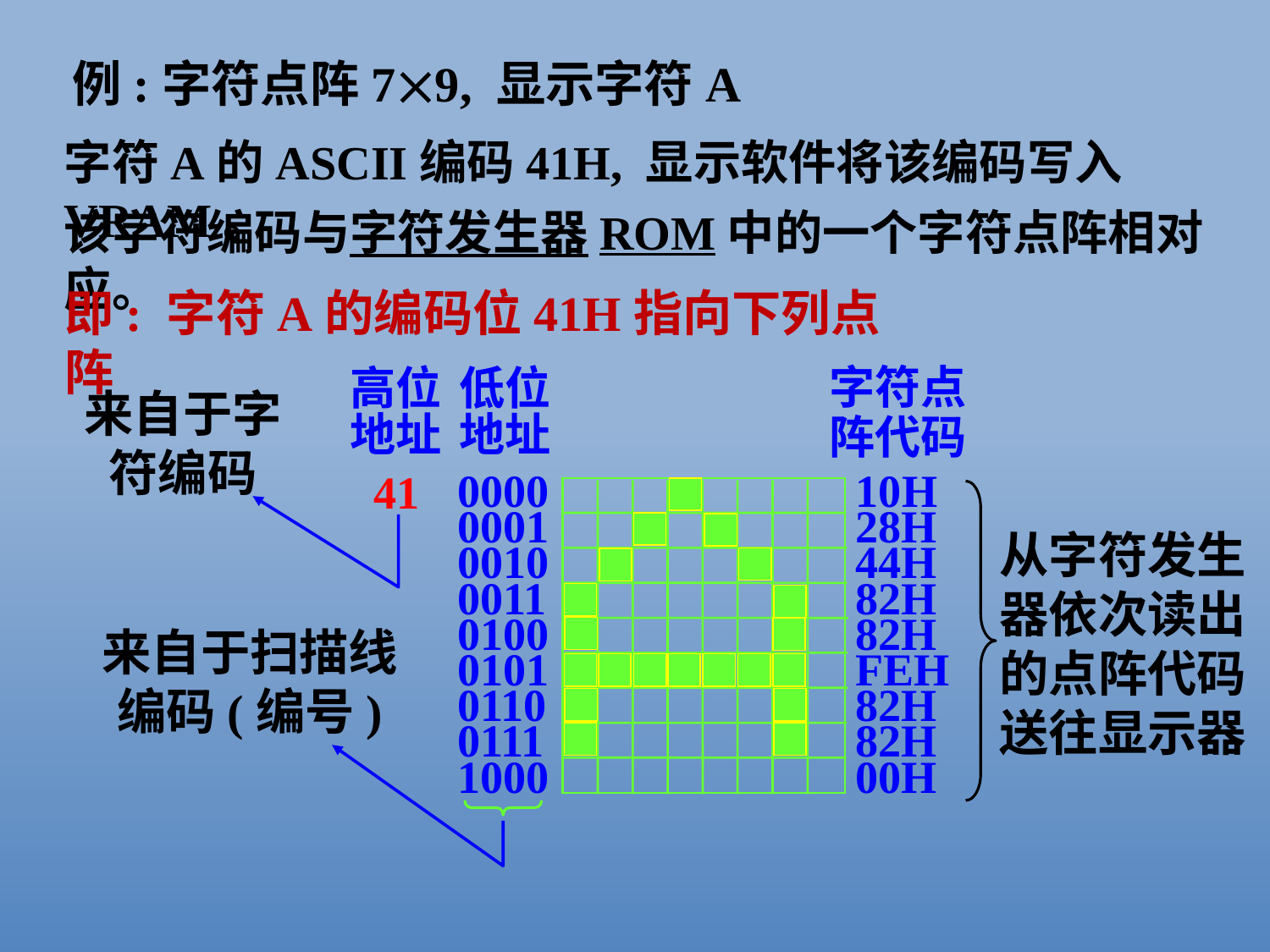

例:字符点阵7×9, 显示字符A
字符A的ASCII编码41H, 显示软件将该编码写入VRAM。
该字符编码与字符发生器ROM中的一个字符点阵相对应。
即: 字符A的编码位41H指向下列点阵
字符点阵代码
低位地址
高位地址
来自于字符编码
41
00000001001000110100010101100111
1000
10H28H44H82H82HFEH82H82H00H

从字符发生器依次读出的点阵代码送往显示器
来自于扫描线编码(编号)